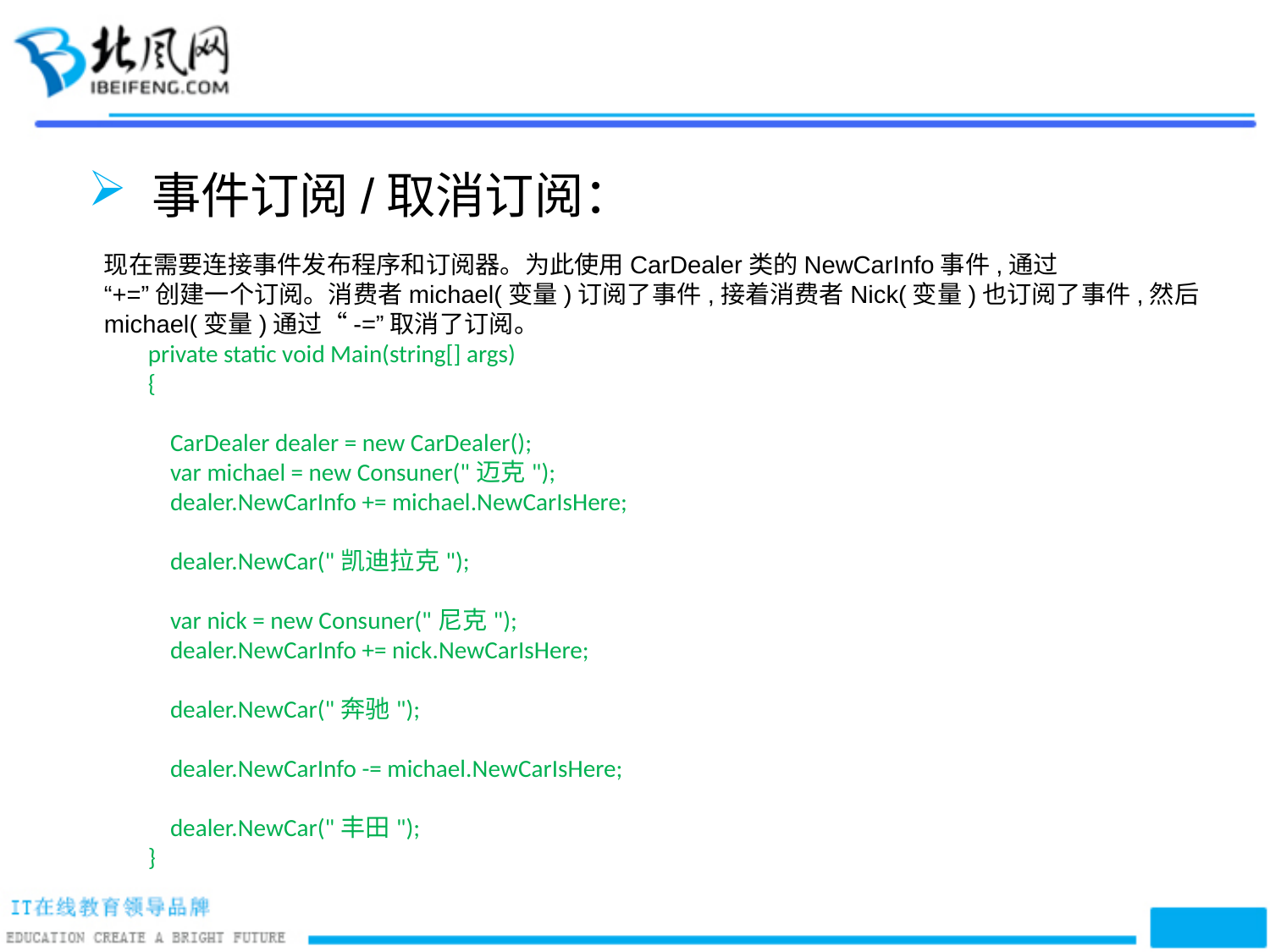

事件订阅/取消订阅：
现在需要连接事件发布程序和订阅器。为此使用CarDealer类的NewCarInfo事件,通过
“+=”创建一个订阅。消费者michael(变量)订阅了事件,接着消费者Nick(变量)也订阅了事件,然后michael(变量)通过“-=”取消了订阅。
        private static void Main(string[] args)
        {

            CarDealer dealer = new CarDealer();
            var michael = new Consuner("迈克");
            dealer.NewCarInfo += michael.NewCarIsHere;

            dealer.NewCar("凯迪拉克");

            var nick = new Consuner("尼克");
            dealer.NewCarInfo += nick.NewCarIsHere;

            dealer.NewCar("奔驰");

            dealer.NewCarInfo -= michael.NewCarIsHere;

            dealer.NewCar("丰田");
        }